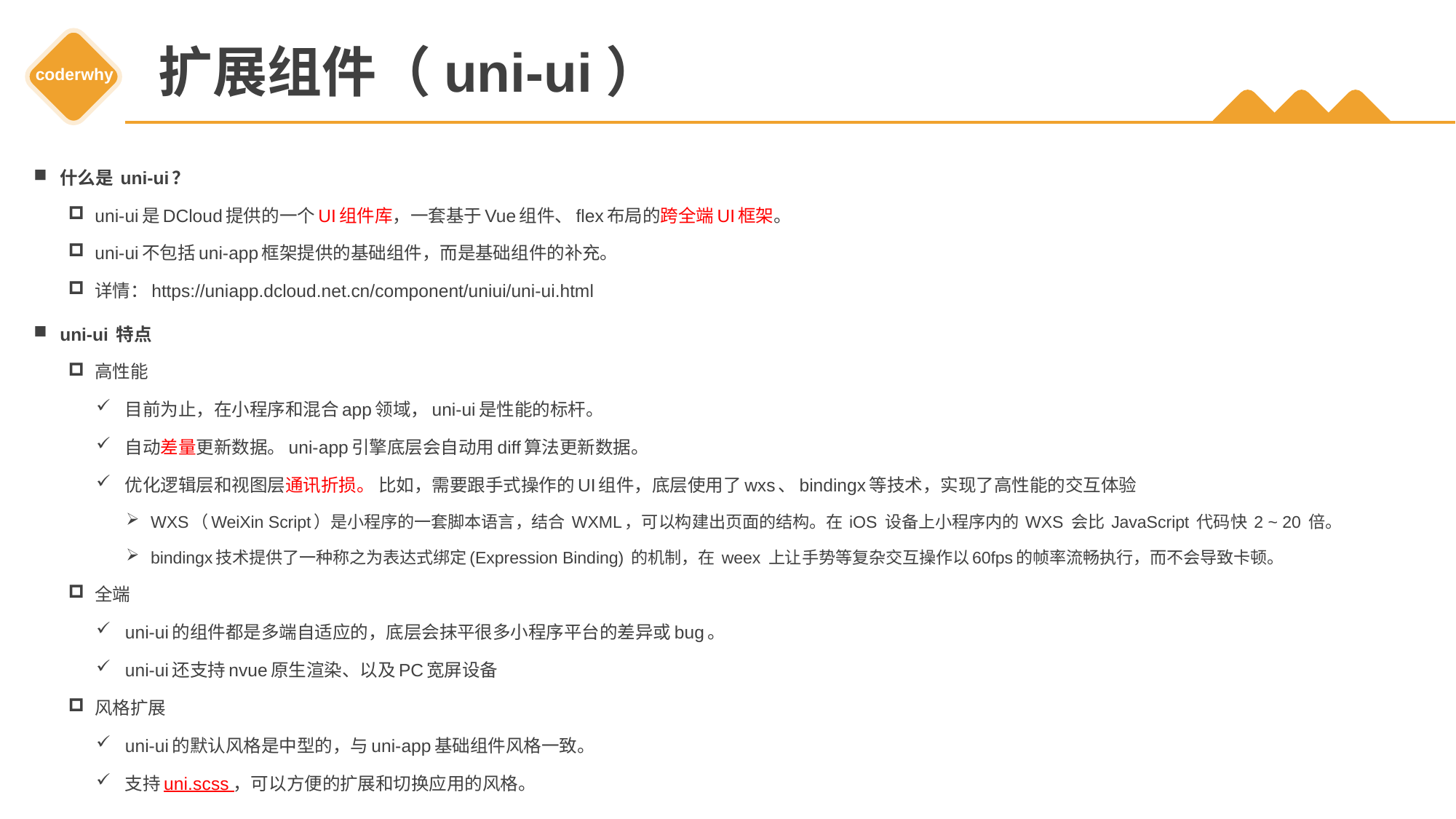

# 扩展组件（uni-ui）
什么是 uni-ui？
uni-ui是DCloud提供的一个UI组件库，一套基于Vue组件、flex布局的跨全端UI框架。
uni-ui不包括uni-app框架提供的基础组件，而是基础组件的补充。
详情：https://uniapp.dcloud.net.cn/component/uniui/uni-ui.html
uni-ui 特点
高性能
目前为止，在小程序和混合app领域，uni-ui是性能的标杆。
自动差量更新数据。uni-app引擎底层会自动用diff算法更新数据。
优化逻辑层和视图层通讯折损。 比如，需要跟手式操作的UI组件，底层使用了wxs、bindingx等技术，实现了高性能的交互体验
WXS（WeiXin Script）是小程序的一套脚本语言，结合 WXML，可以构建出页面的结构。在 iOS 设备上小程序内的 WXS 会比 JavaScript 代码快 2 ~ 20 倍。
bindingx技术提供了一种称之为表达式绑定(Expression Binding) 的机制，在 weex 上让手势等复杂交互操作以60fps的帧率流畅执行，而不会导致卡顿。
全端
uni-ui的组件都是多端自适应的，底层会抹平很多小程序平台的差异或bug。
uni-ui还支持nvue原生渲染、以及PC宽屏设备
风格扩展
uni-ui的默认风格是中型的，与uni-app基础组件风格一致。
支持uni.scss ，可以方便的扩展和切换应用的风格。